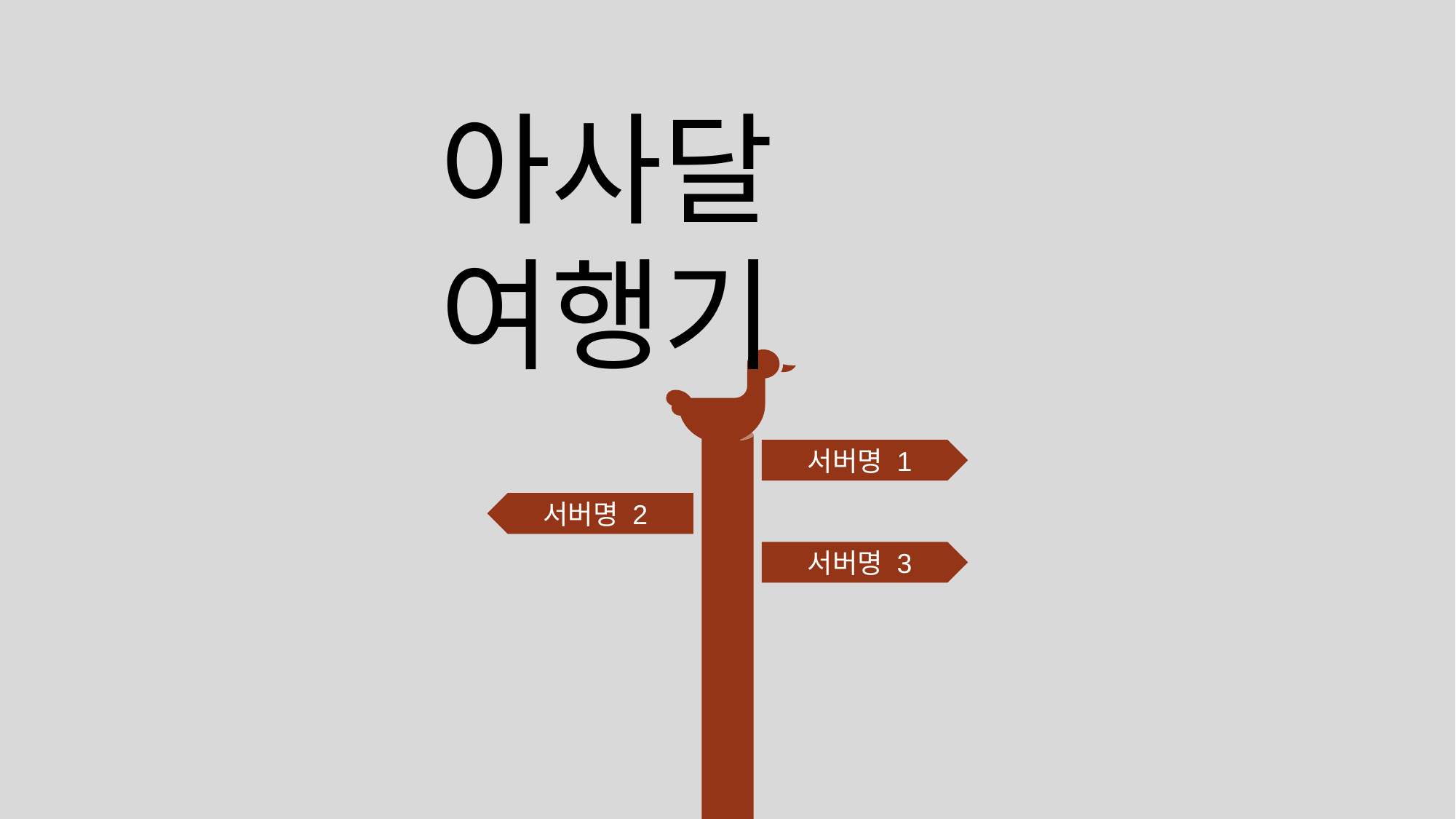

아사달 여행기

서버명 1
서버명 2
서버명 3